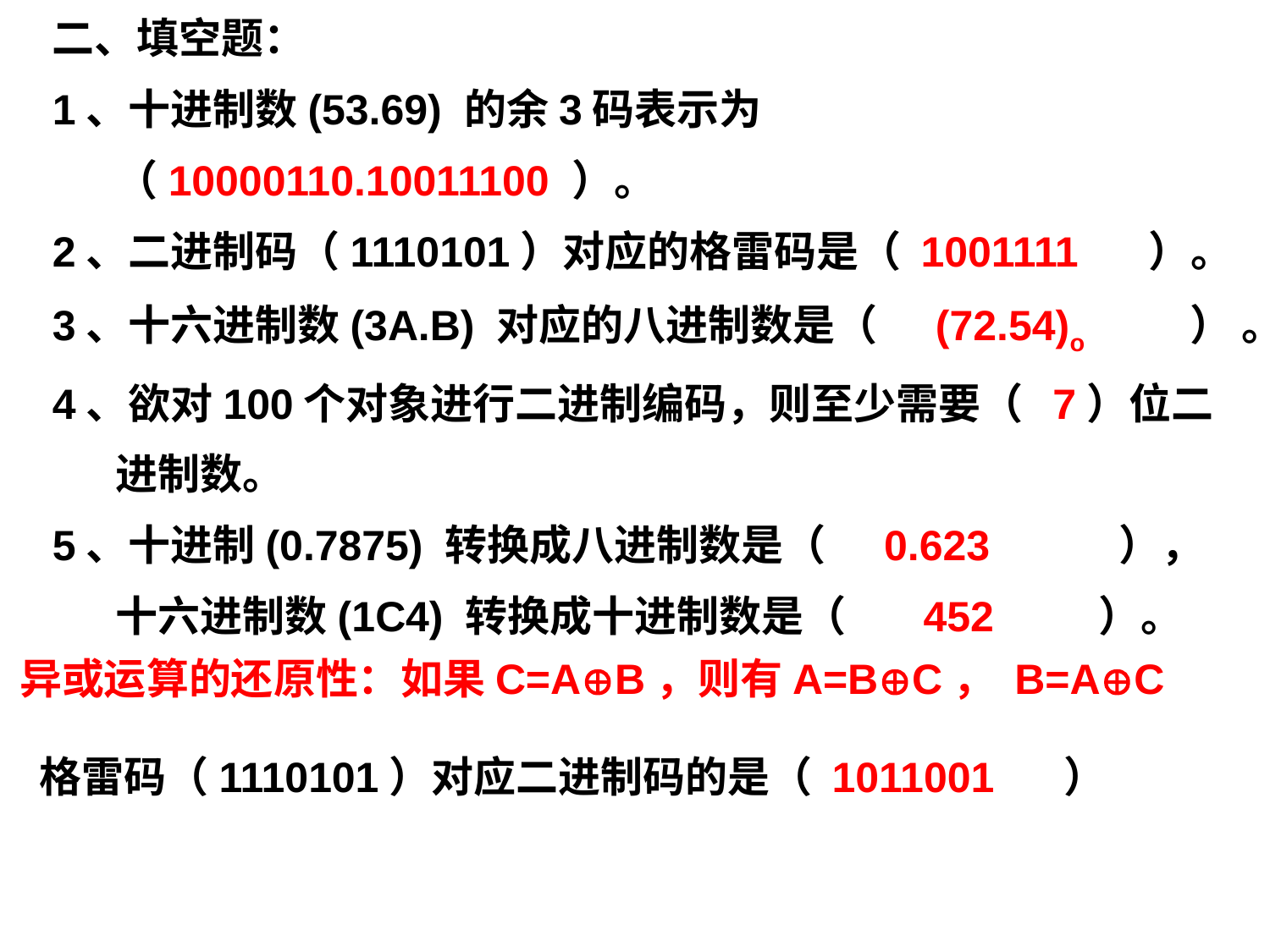

二、填空题：
1、十进制数(53.69) 的余3码表示为（10000110.10011100 ）。
2、二进制码（1110101）对应的格雷码是（ 1001111     ）。
3、十六进制数(3A.B) 对应的八进制数是（     (72.54)o        ） 。
4、欲对100个对象进行二进制编码，则至少需要（  7）位二进制数。
5、十进制(0.7875) 转换成八进制数是（     0.623          ），十六进制数(1C4) 转换成十进制数是（       452        ）。
异或运算的还原性：如果C=A⊕B，则有A=B⊕C， B=A⊕C
格雷码（1110101）对应二进制码的是（ 1011001     ）